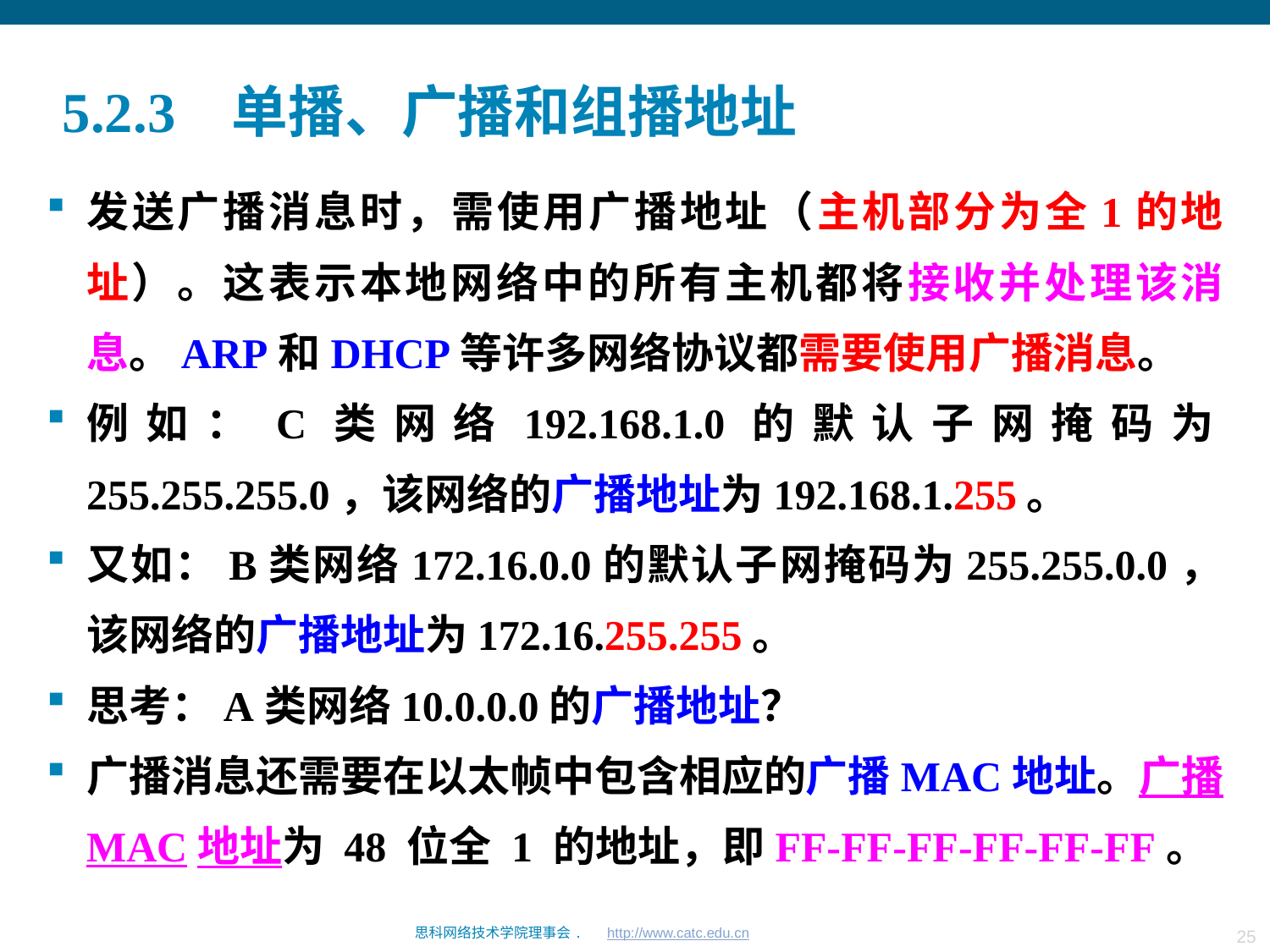

5.2.3   单播、广播和组播地址
发送广播消息时，需使用广播地址（主机部分为全1的地址）。这表示本地网络中的所有主机都将接收并处理该消息。ARP和DHCP等许多网络协议都需要使用广播消息。
例如：C类网络192.168.1.0的默认子网掩码为255.255.255.0，该网络的广播地址为192.168.1.255。
又如：B类网络172.16.0.0的默认子网掩码为255.255.0.0，
该网络的广播地址为172.16.255.255。
思考：A类网络10.0.0.0的广播地址？
广播消息还需要在以太帧中包含相应的广播MAC地址。广播MAC地址为 48 位全 1 的地址，即FF-FF-FF-FF-FF-FF。